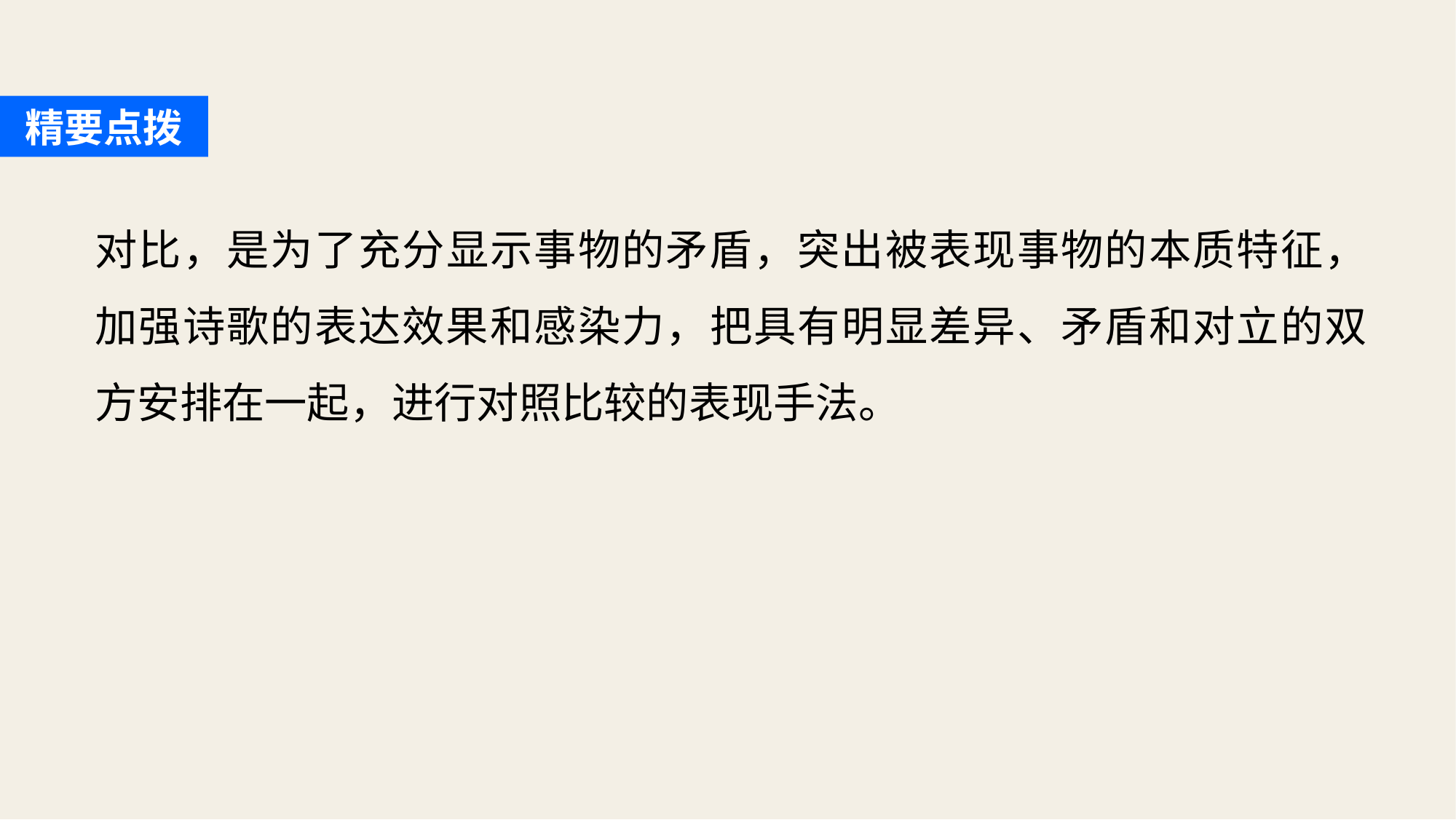

精要点拨
对比，是为了充分显示事物的矛盾，突出被表现事物的本质特征，加强诗歌的表达效果和感染力，把具有明显差异、矛盾和对立的双方安排在一起，进行对照比较的表现手法。